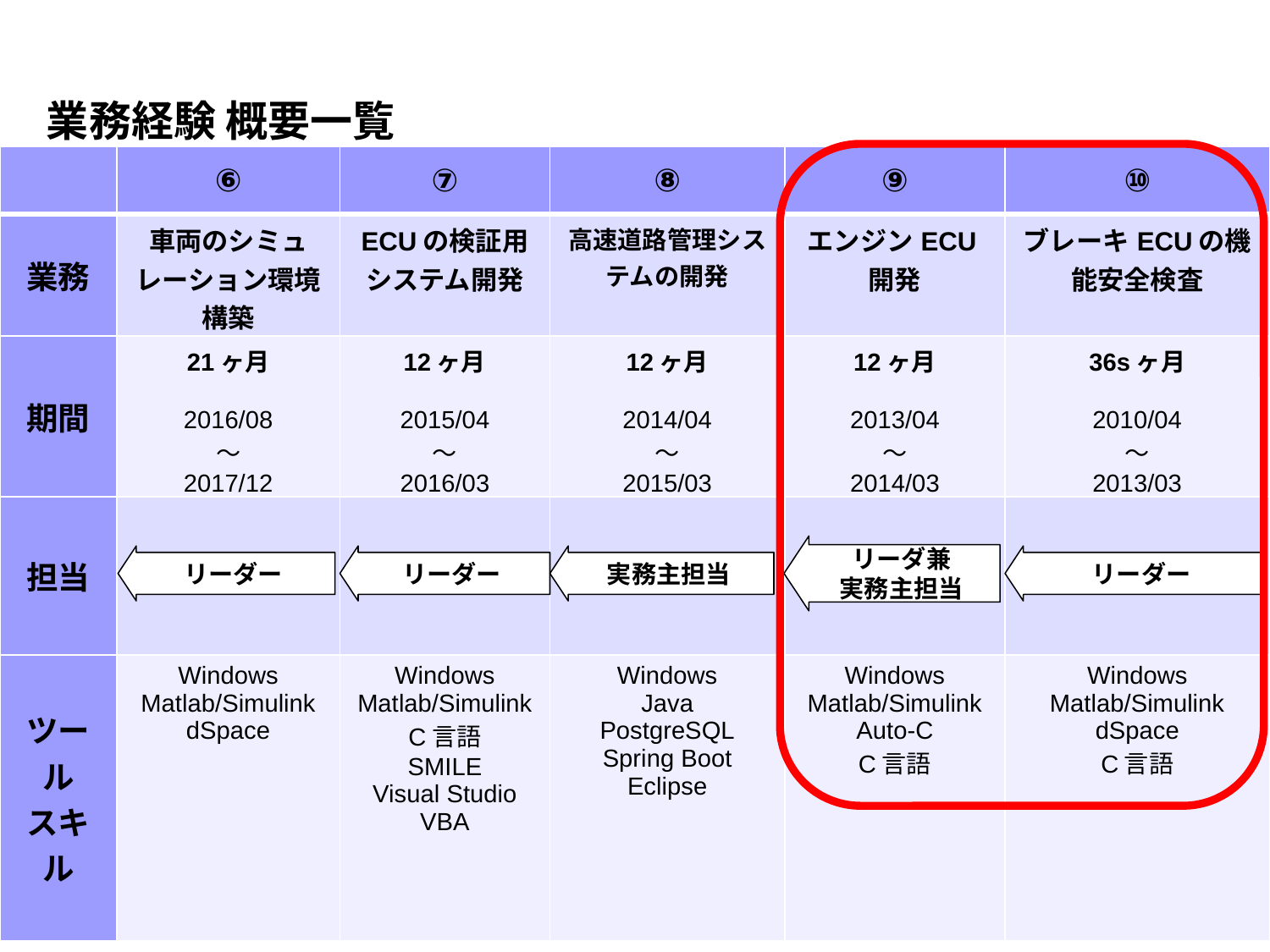

業務経験 概要一覧

|  | ⑥ | ⑦ | ⑧ | ⑨ | ⑩ |
| --- | --- | --- | --- | --- | --- |
| 業務 | 車両のシミュレーション環境構築 | ECUの検証用システム開発 | 高速道路管理システムの開発 | エンジンECU開発 | ブレーキECUの機能安全検査 |
| 期間 | 21ヶ月 2016/08 ～ 2017/12 | 12ヶ月 2015/04 ～ 2016/03 | 12ヶ月 2014/04 ～ 2015/03 | 12ヶ月 2013/04 ～ 2014/03 | 36sヶ月 2010/04 ～ 2013/03 |
| 担当 |  |  |  |  |  |
| ツール スキル | Windows Matlab/Simulink dSpace | Windows Matlab/Simulink C言語 SMILE Visual Studio VBA | Windows Java PostgreSQL Spring Boot Eclipse | Windows Matlab/Simulink Auto-C C言語 | Windows Matlab/Simulink dSpace C言語 |
リーダ兼
実務主担当
リーダー
リーダー
実務主担当
リーダー